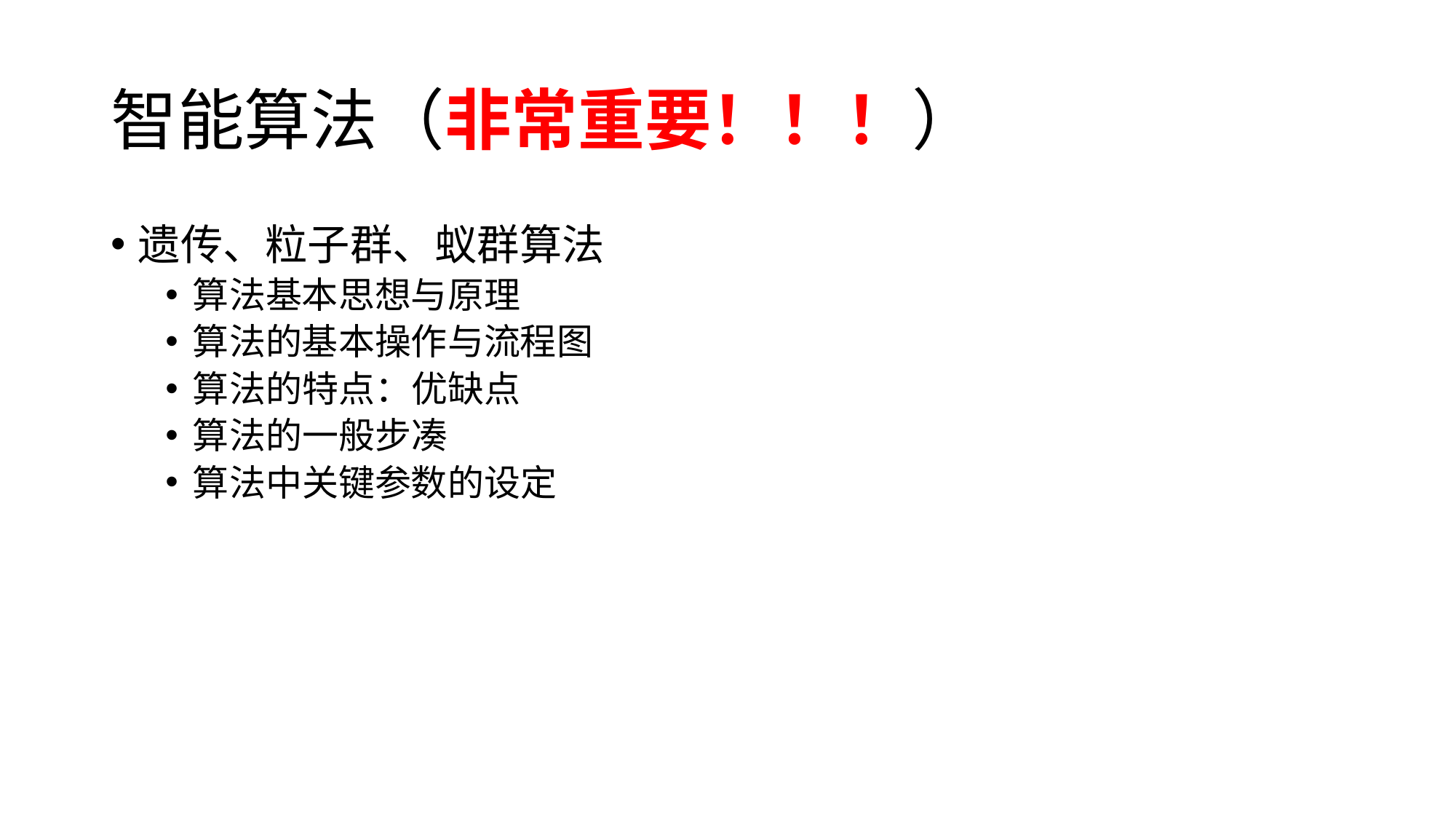

# 智能算法（非常重要！！！）
遗传、粒子群、蚁群算法
算法基本思想与原理
算法的基本操作与流程图
算法的特点：优缺点
算法的一般步凑
算法中关键参数的设定